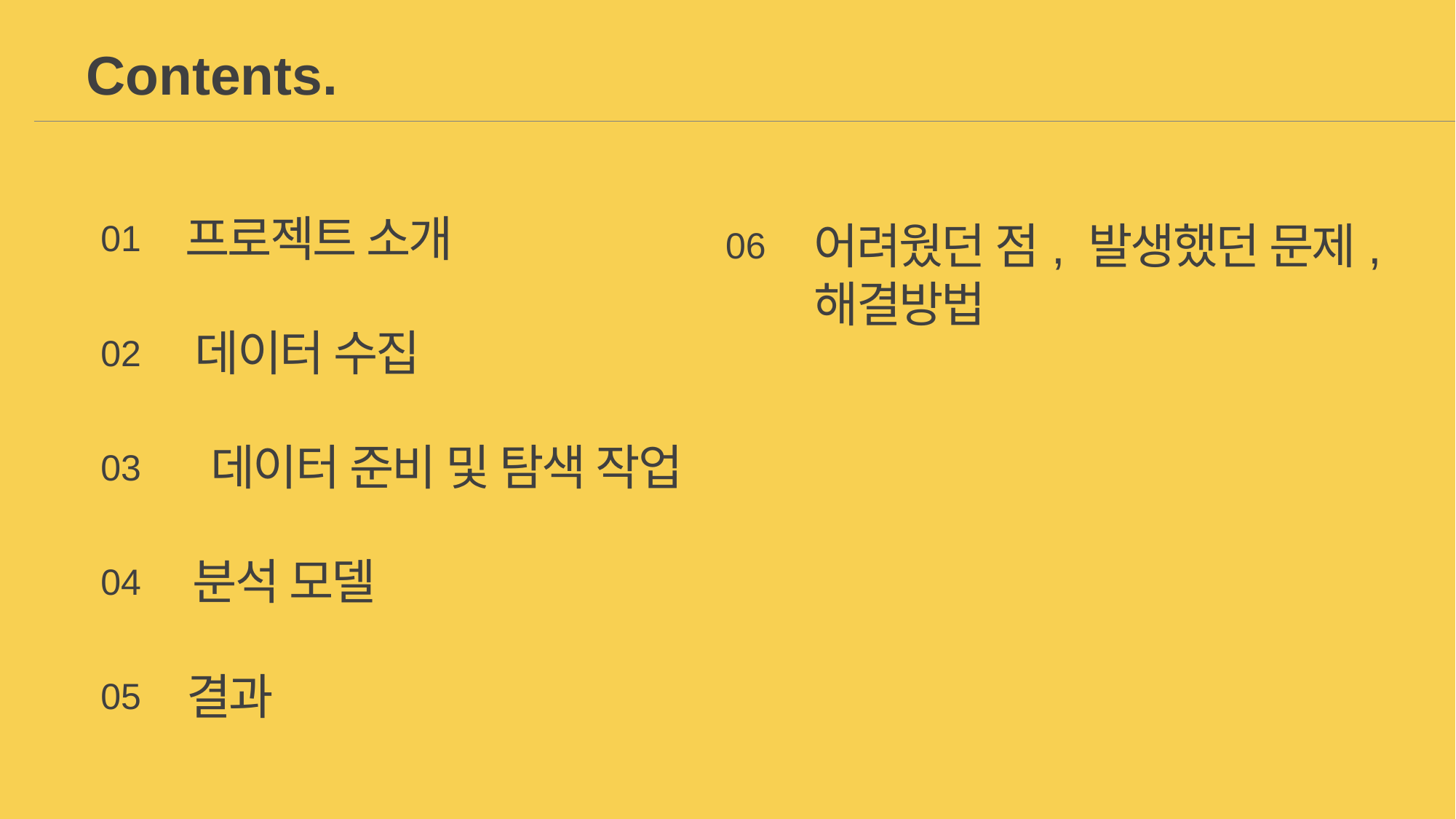

Contents.
프로젝트 소개
01
어려웠던 점, 발생했던 문제,
해결방법
06
데이터 수집
02
데이터 준비 및 탐색 작업
03
분석 모델
04
결과
05